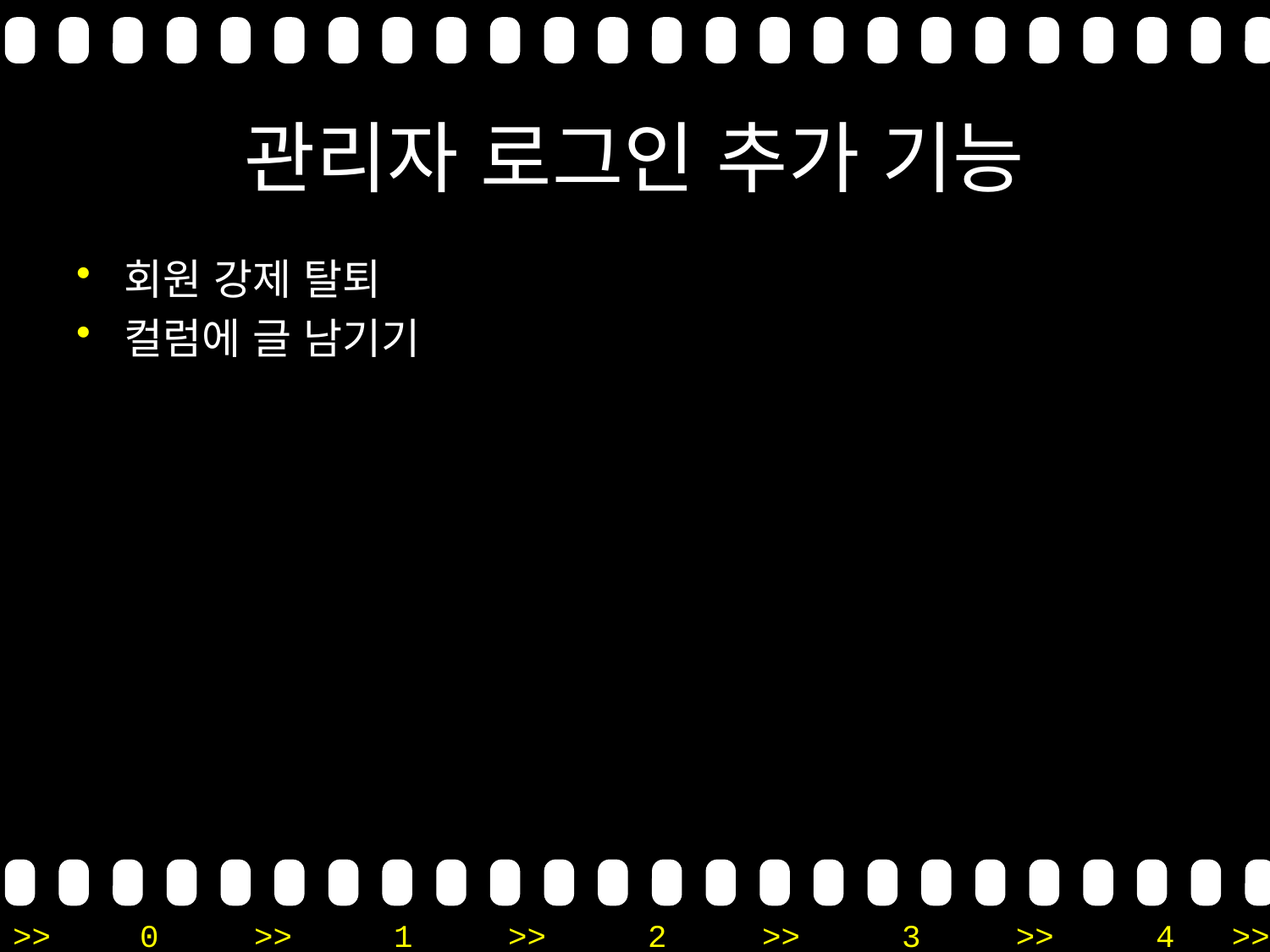

# 관리자 로그인 추가 기능
회원 강제 탈퇴
컬럼에 글 남기기